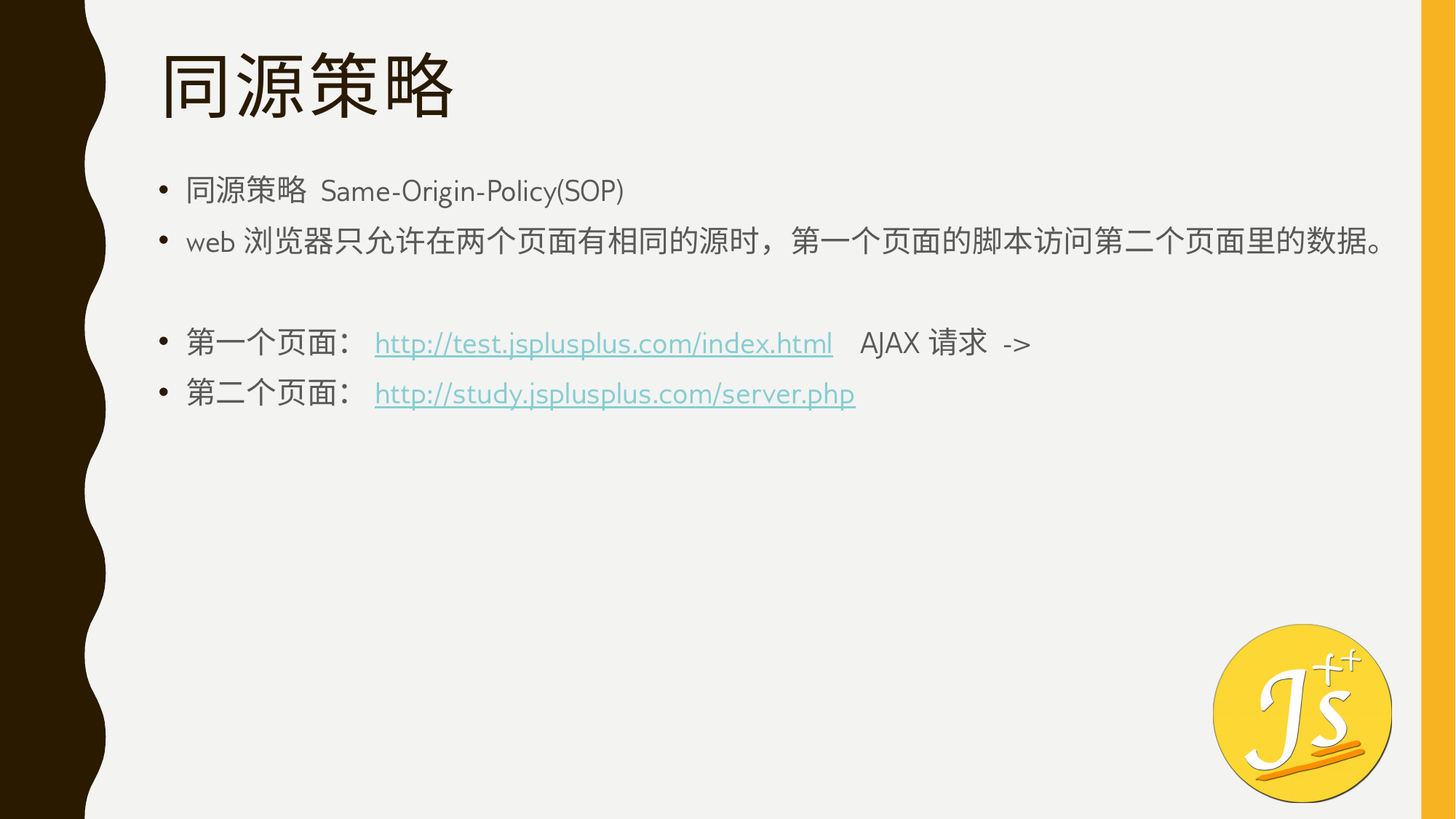

# 同源策略
同源策略 Same-Origin-Policy(SOP)
web浏览器只允许在两个页面有相同的源时，第一个页面的脚本访问第二个页面里的数据。

第一个页面：http://test.jsplusplus.com/index.html   AJAX请求 ->
第二个页面：http://study.jsplusplus.com/server.php